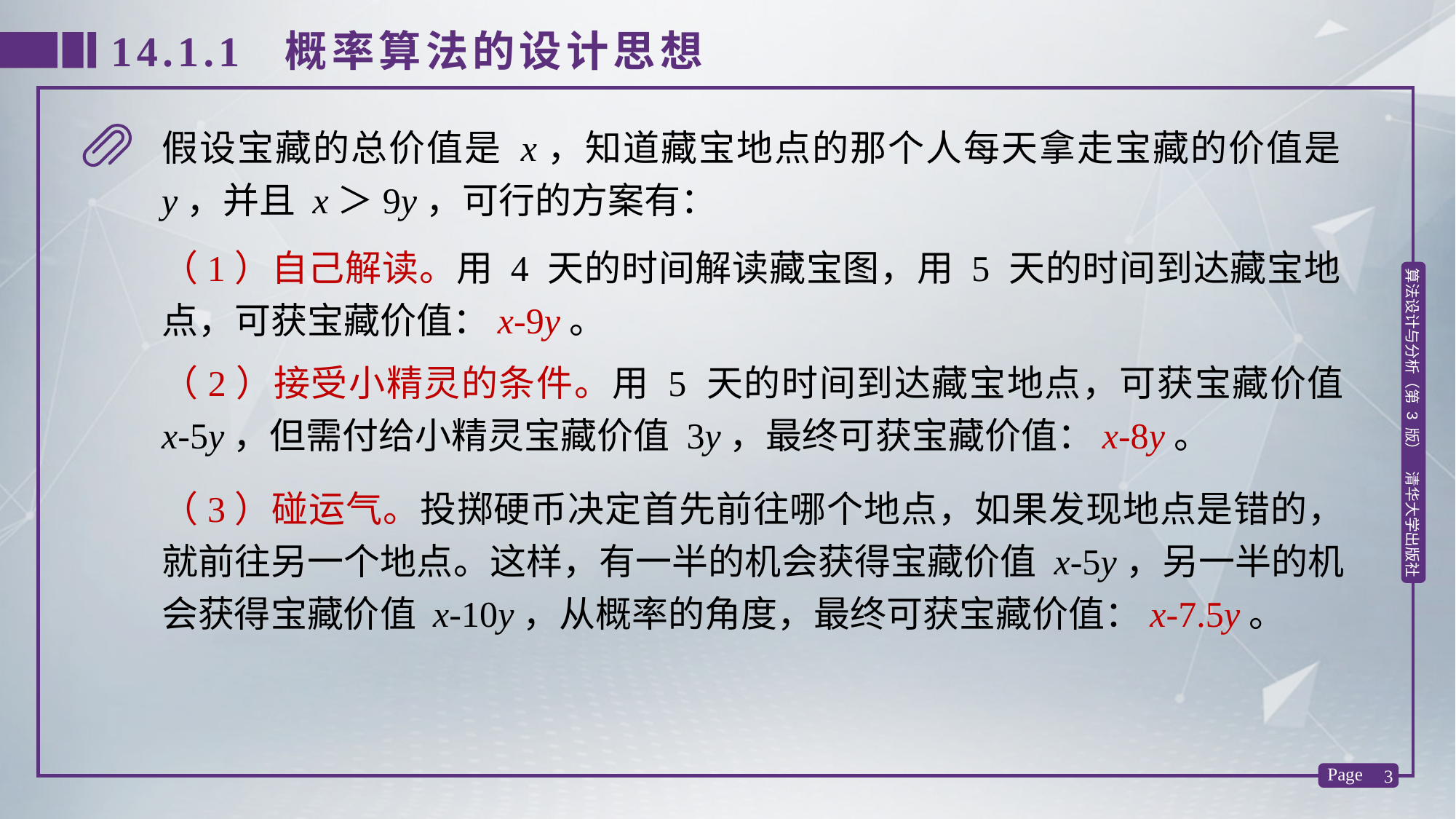

14.1.1  概率算法的设计思想
假设宝藏的总价值是 x，知道藏宝地点的那个人每天拿走宝藏的价值是 y，并且 x＞9y，可行的方案有：
（1）自己解读。用 4 天的时间解读藏宝图，用 5 天的时间到达藏宝地点，可获宝藏价值：x-9y。

（2）接受小精灵的条件。用 5 天的时间到达藏宝地点，可获宝藏价值 x-5y，但需付给小精灵宝藏价值 3y，最终可获宝藏价值：x-8y。
（3）碰运气。投掷硬币决定首先前往哪个地点，如果发现地点是错的，就前往另一个地点。这样，有一半的机会获得宝藏价值 x-5y，另一半的机会获得宝藏价值 x-10y，从概率的角度，最终可获宝藏价值：x-7.5y。